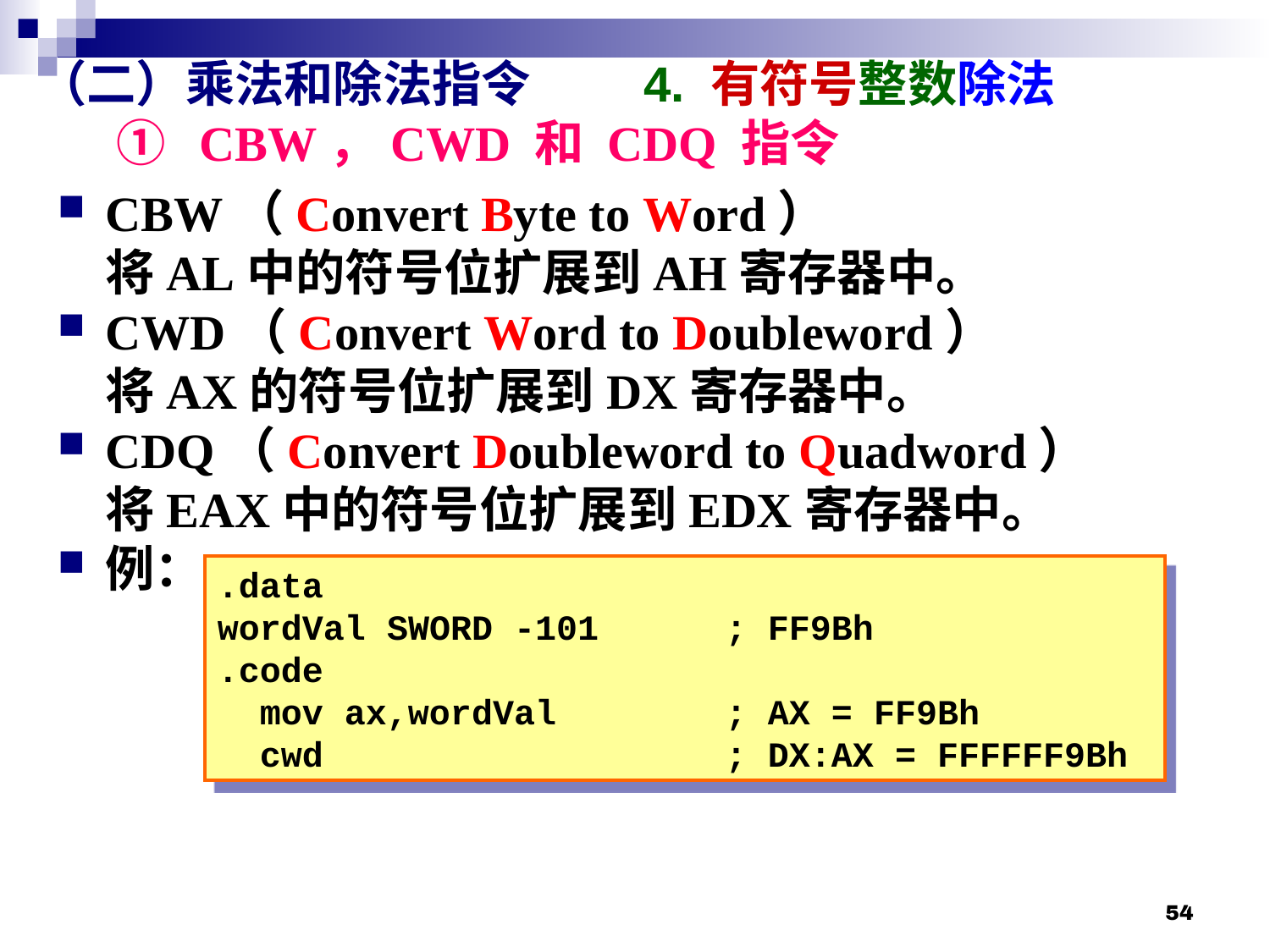

# （二）乘法和除法指令         4. 有符号整数除法 ①  CBW，CWD 和 CDQ 指令
CBW（Convert Byte to Word）
将AL中的符号位扩展到AH寄存器中。
CWD（Convert Word to Doubleword）
将AX的符号位扩展到DX寄存器中。
CDQ（Convert Doubleword to Quadword）
将EAX中的符号位扩展到EDX寄存器中。
例：
.data
wordVal SWORD -101	; FF9Bh
.code
  mov ax,wordVal		; AX = FF9Bh
  cwd				; DX:AX = FFFFFF9Bh
54